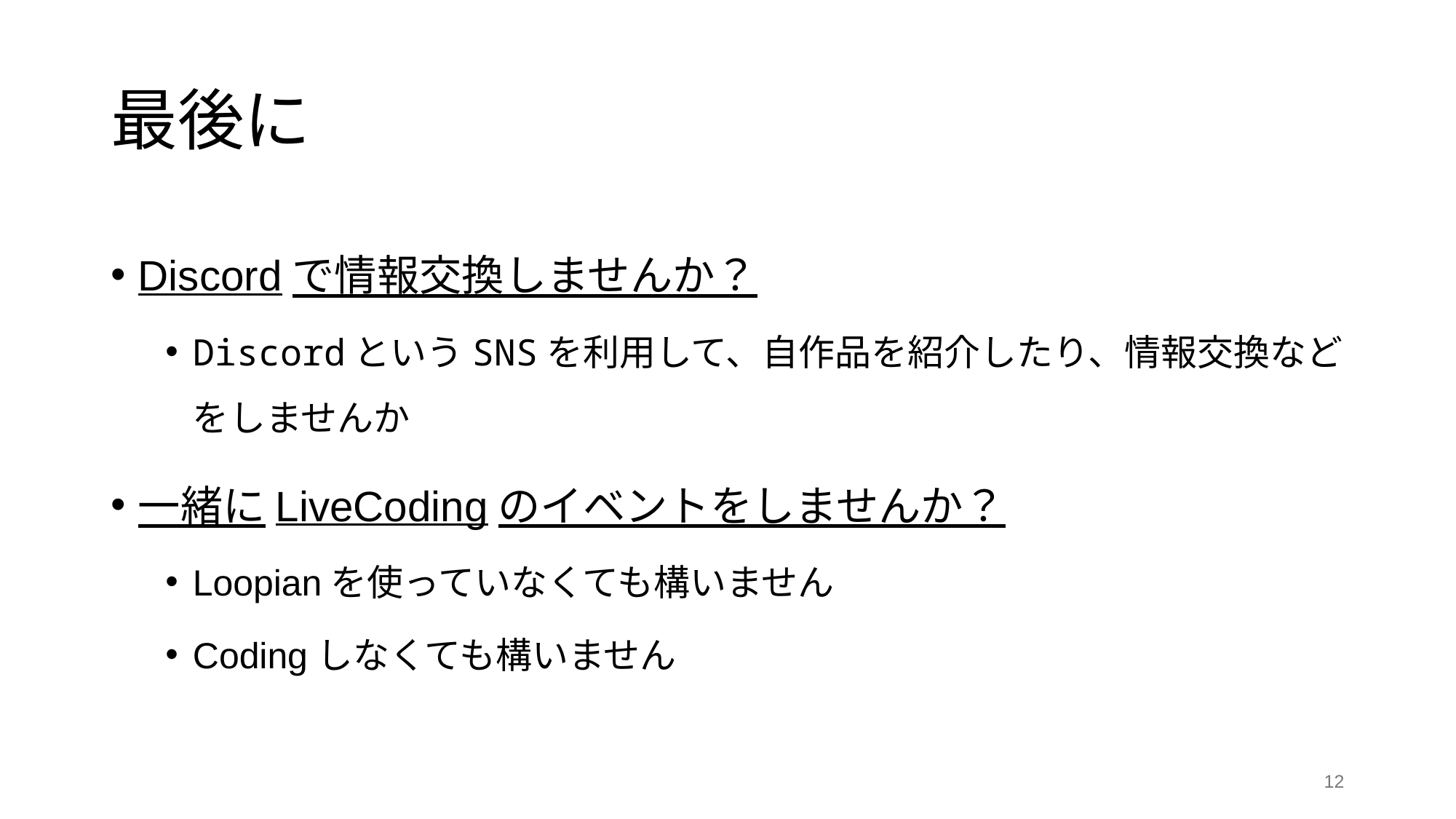

# 最後に
Discordで情報交換しませんか？
DiscordというSNSを利用して、自作品を紹介したり、情報交換などをしませんか
一緒にLiveCodingのイベントをしませんか？
Loopianを使っていなくても構いません
Codingしなくても構いません
12